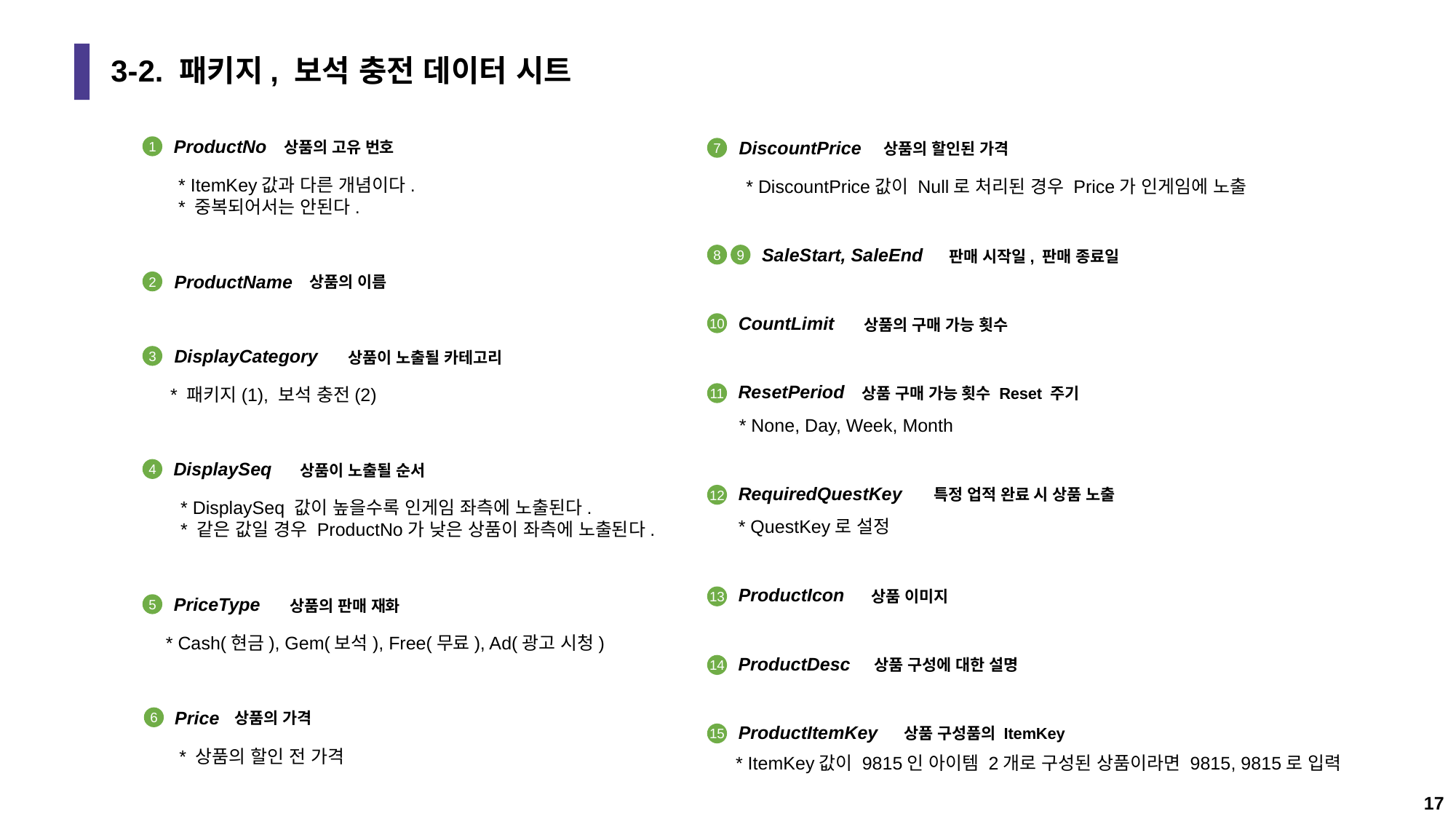

# 3-2. 패키지, 보석 충전 데이터 시트
ProductNo
상품의 고유 번호
1
* ItemKey값과 다른 개념이다.
* 중복되어서는 안된다.
DiscountPrice
상품의 할인된 가격
7
* DiscountPrice값이 Null로 처리된 경우 Price가 인게임에 노출
SaleStart, SaleEnd
판매 시작일, 판매 종료일
9
8
ProductName
상품의 이름
2
CountLimit
상품의 구매 가능 횟수
10
DisplayCategory
상품이 노출될 카테고리
3
* 패키지(1), 보석 충전(2)
ResetPeriod
상품 구매 가능 횟수 Reset 주기
11
* None, Day, Week, Month
DisplaySeq
상품이 노출될 순서
4
* DisplaySeq 값이 높을수록 인게임 좌측에 노출된다.
* 같은 값일 경우 ProductNo가 낮은 상품이 좌측에 노출된다.
RequiredQuestKey
특정 업적 완료 시 상품 노출
12
* QuestKey로 설정
ProductIcon
상품 이미지
13
PriceType
상품의 판매 재화
5
* Cash(현금), Gem(보석), Free(무료), Ad(광고 시청)
ProductDesc
상품 구성에 대한 설명
14
Price
상품의 가격
6
* 상품의 할인 전 가격
ProductItemKey
상품 구성품의 ItemKey
15
* ItemKey값이 9815인 아이템 2개로 구성된 상품이라면 9815, 9815로 입력